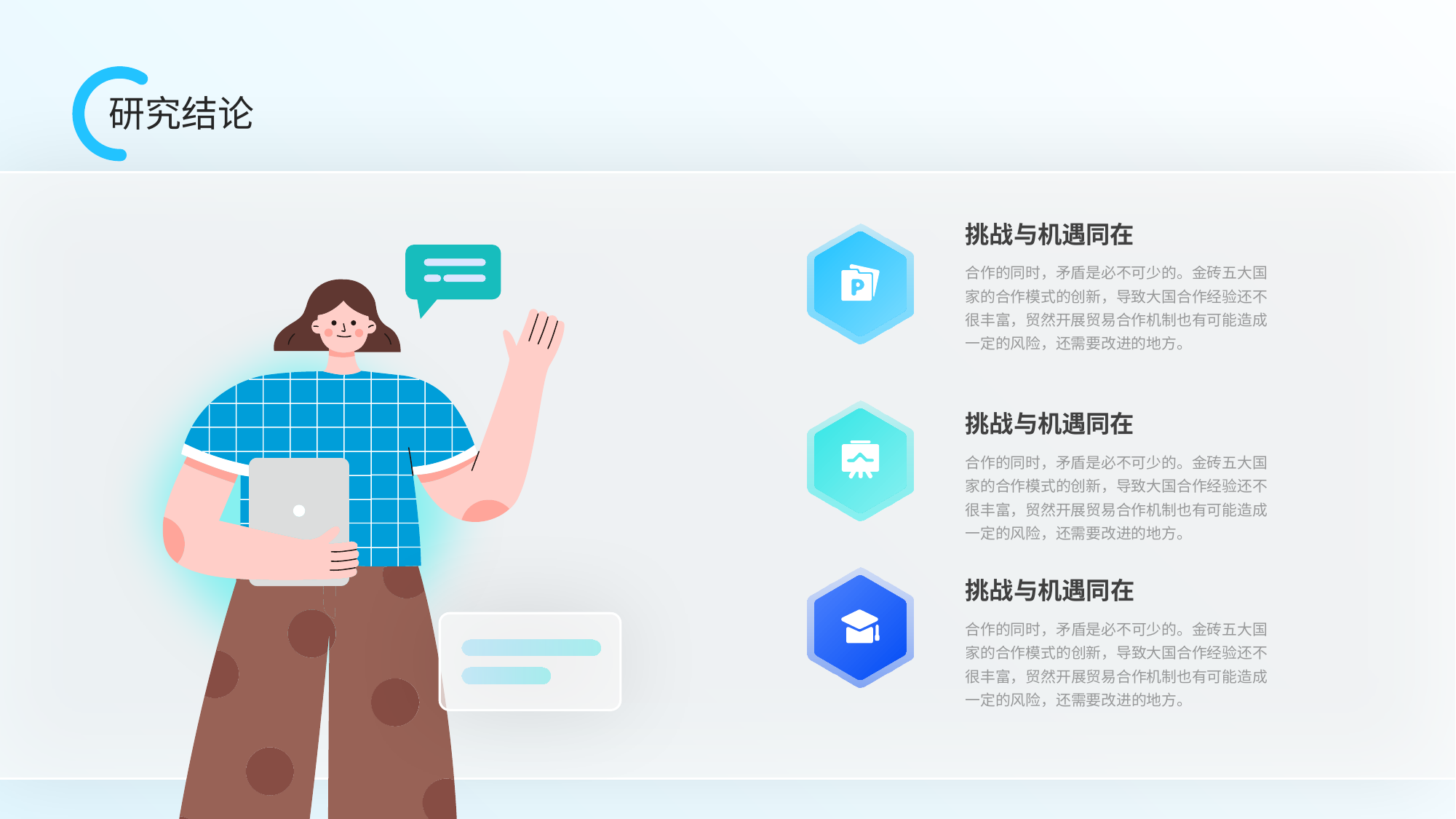

研究结论

挑战与机遇同在
合作的同时，矛盾是必不可少的。金砖五大国家的合作模式的创新，导致大国合作经验还不很丰富，贸然开展贸易合作机制也有可能造成一定的风险，还需要改进的地方。

挑战与机遇同在
合作的同时，矛盾是必不可少的。金砖五大国家的合作模式的创新，导致大国合作经验还不很丰富，贸然开展贸易合作机制也有可能造成一定的风险，还需要改进的地方。

挑战与机遇同在
合作的同时，矛盾是必不可少的。金砖五大国家的合作模式的创新，导致大国合作经验还不很丰富，贸然开展贸易合作机制也有可能造成一定的风险，还需要改进的地方。